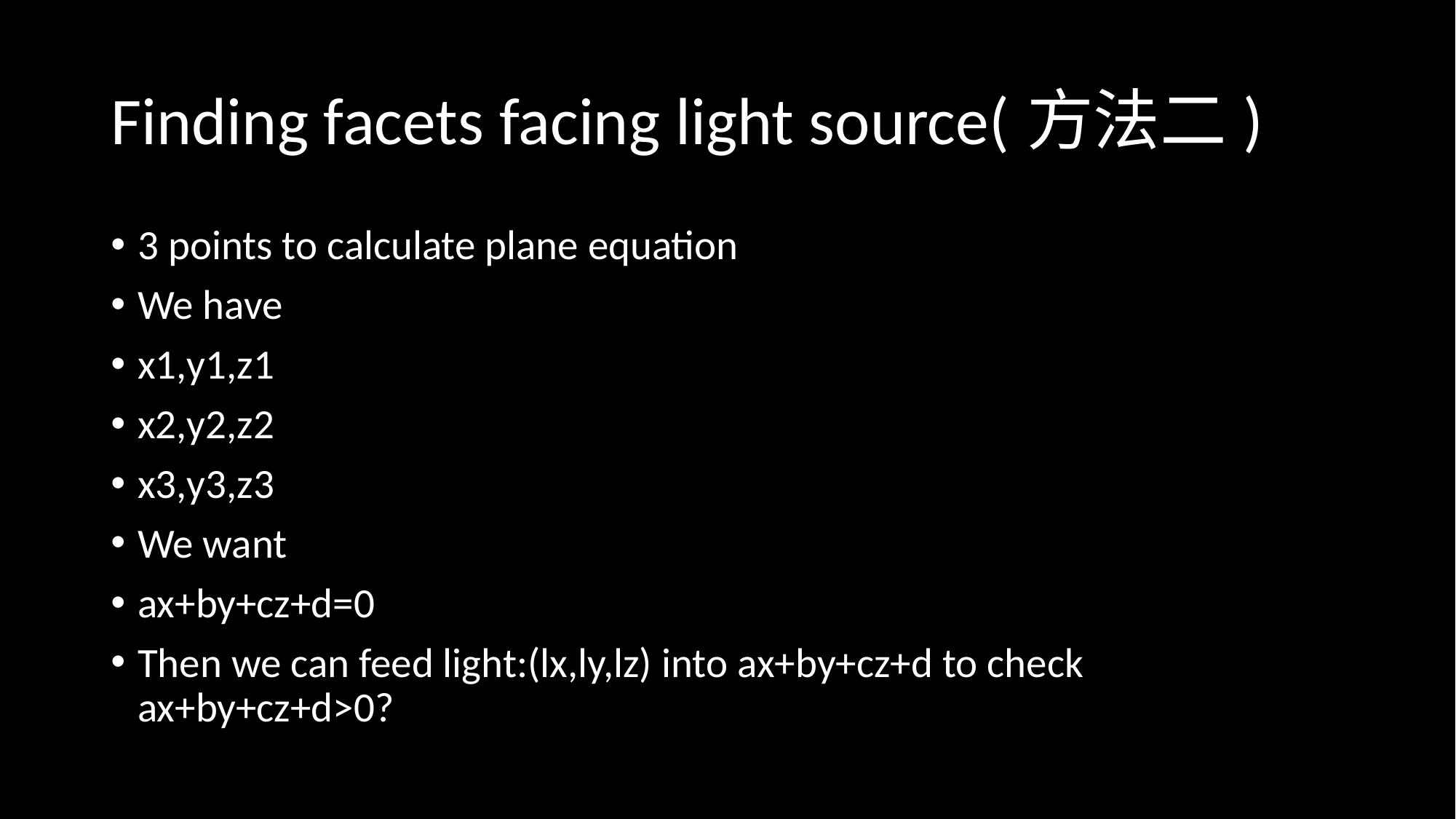

# Finding facets facing light source(方法二)
3 points to calculate plane equation
We have
x1,y1,z1
x2,y2,z2
x3,y3,z3
We want
ax+by+cz+d=0
Then we can feed light:(lx,ly,lz) into ax+by+cz+d to check ax+by+cz+d>0?